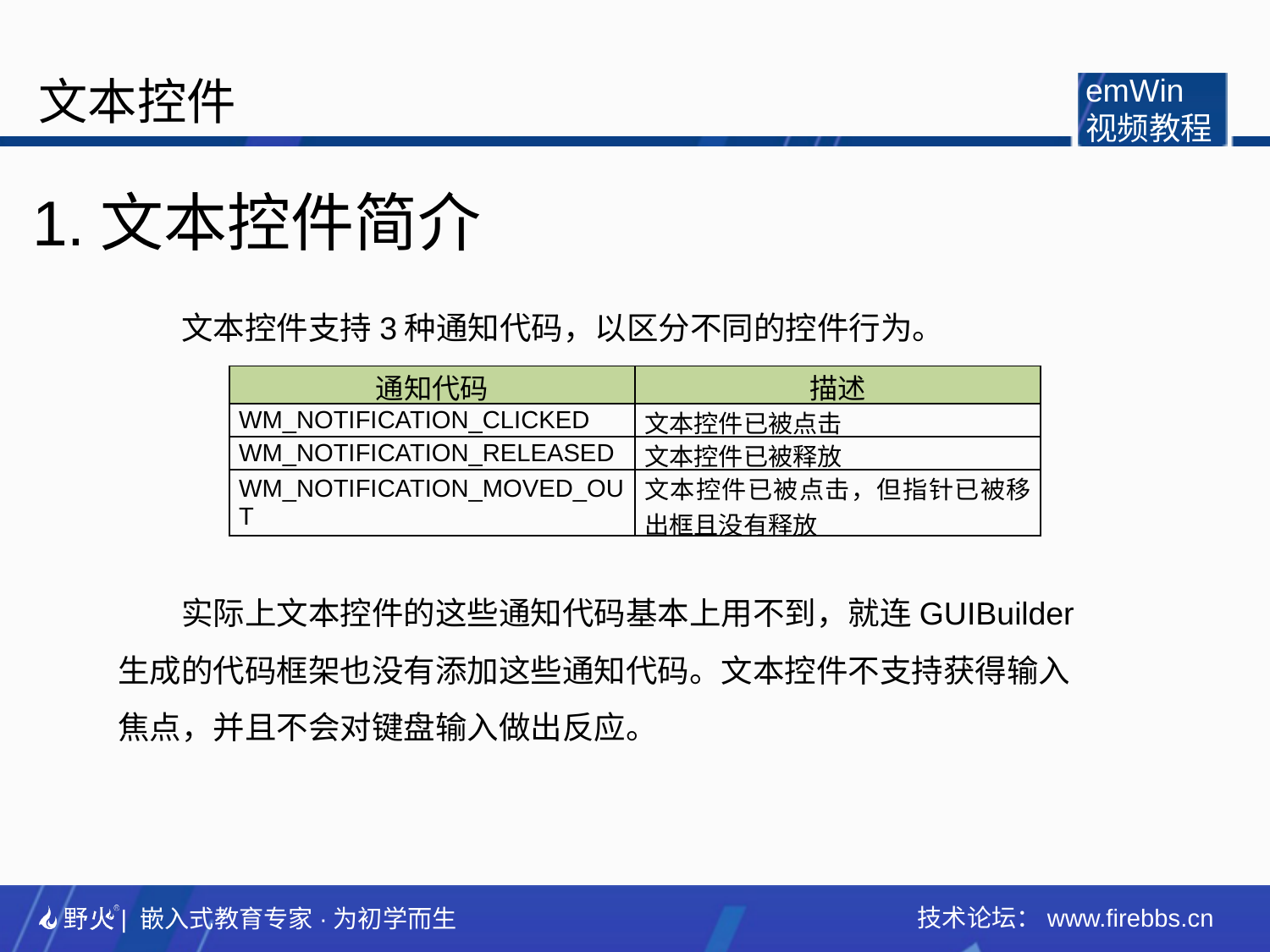

文本控件
emWin
视频教程
1.文本控件简介
文本控件支持3种通知代码，以区分不同的控件行为。

实际上文本控件的这些通知代码基本上用不到，就连GUIBuilder生成的代码框架也没有添加这些通知代码。文本控件不支持获得输入焦点，并且不会对键盘输入做出反应。
| 通知代码 | 描述 |
| --- | --- |
| WM\_NOTIFICATION\_CLICKED | 文本控件已被点击 |
| WM\_NOTIFICATION\_RELEASED | 文本控件已被释放 |
| WM\_NOTIFICATION\_MOVED\_OUT | 文本控件已被点击，但指针已被移出框且没有释放 |